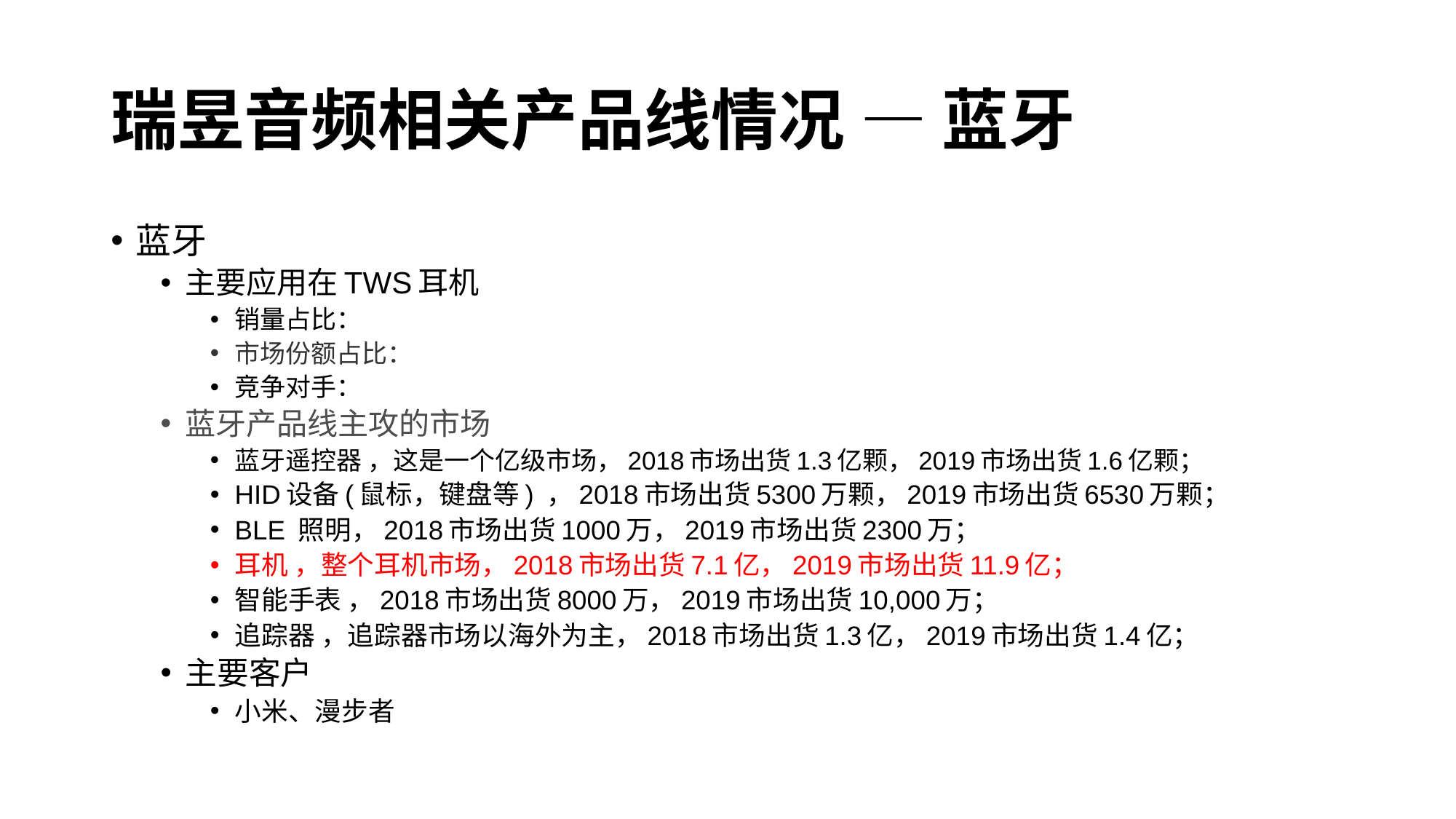

# 瑞昱音频相关产品线情况 — 蓝牙
蓝牙
主要应用在TWS耳机
销量占比：
市场份额占比：
竞争对手：
蓝牙产品线主攻的市场
蓝牙遥控器 ，这是一个亿级市场，2018市场出货1.3亿颗，2019市场出货1.6亿颗；
HID设备(鼠标，键盘等) ，2018市场出货5300万颗，2019市场出货6530万颗；
BLE 照明，2018市场出货1000万，2019市场出货2300万；
耳机 ，整个耳机市场，2018市场出货7.1亿，2019市场出货11.9亿；
智能手表 ，2018市场出货8000万，2019市场出货10,000万；
追踪器 ，追踪器市场以海外为主，2018市场出货1.3亿，2019市场出货1.4亿；
主要客户
小米、漫步者